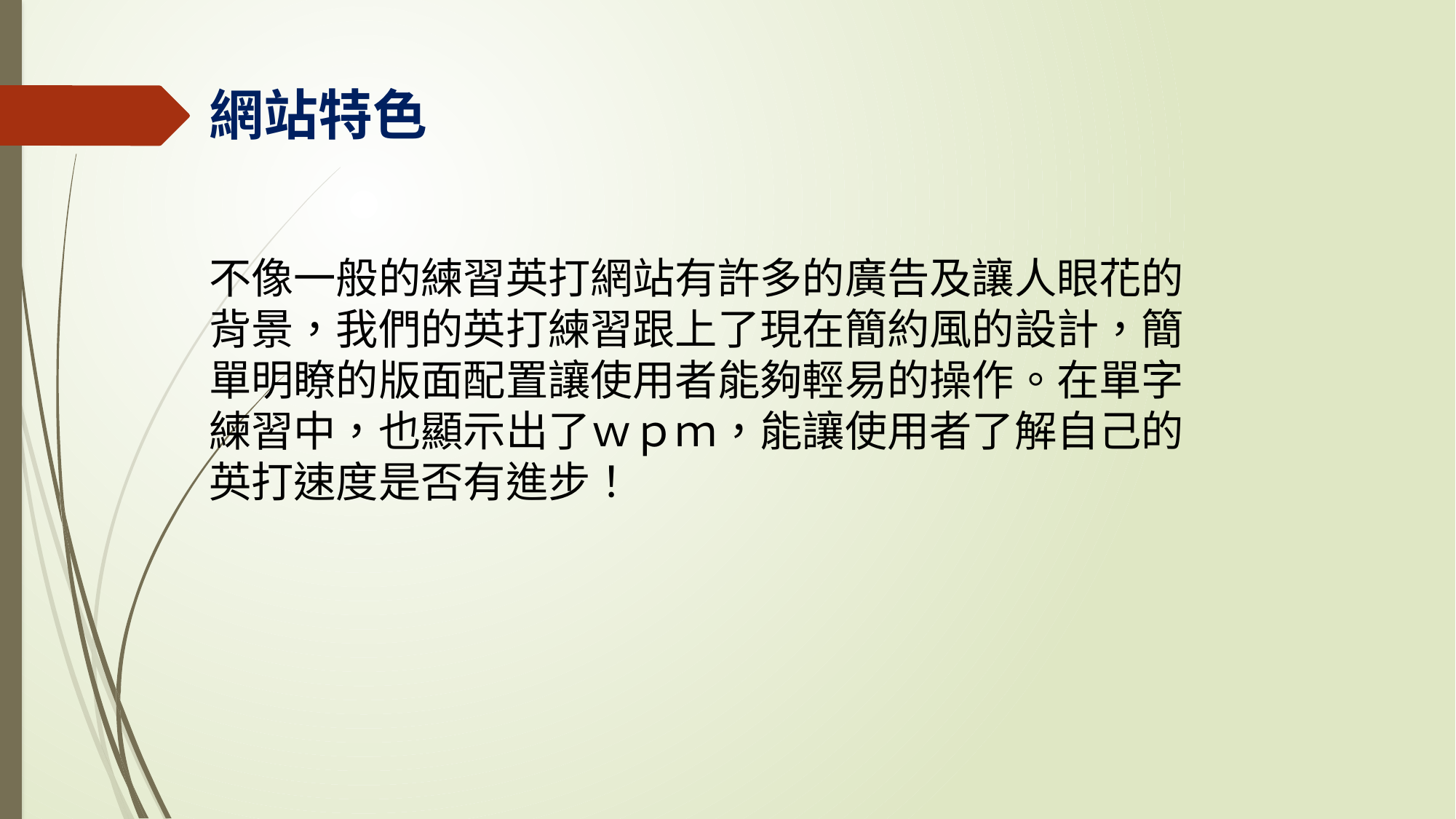

# 網站特色
不像一般的練習英打網站有許多的廣告及讓人眼花的背景，我們的英打練習跟上了現在簡約風的設計，簡單明瞭的版面配置讓使用者能夠輕易的操作。在單字練習中，也顯示出了ｗｐｍ，能讓使用者了解自己的英打速度是否有進步！